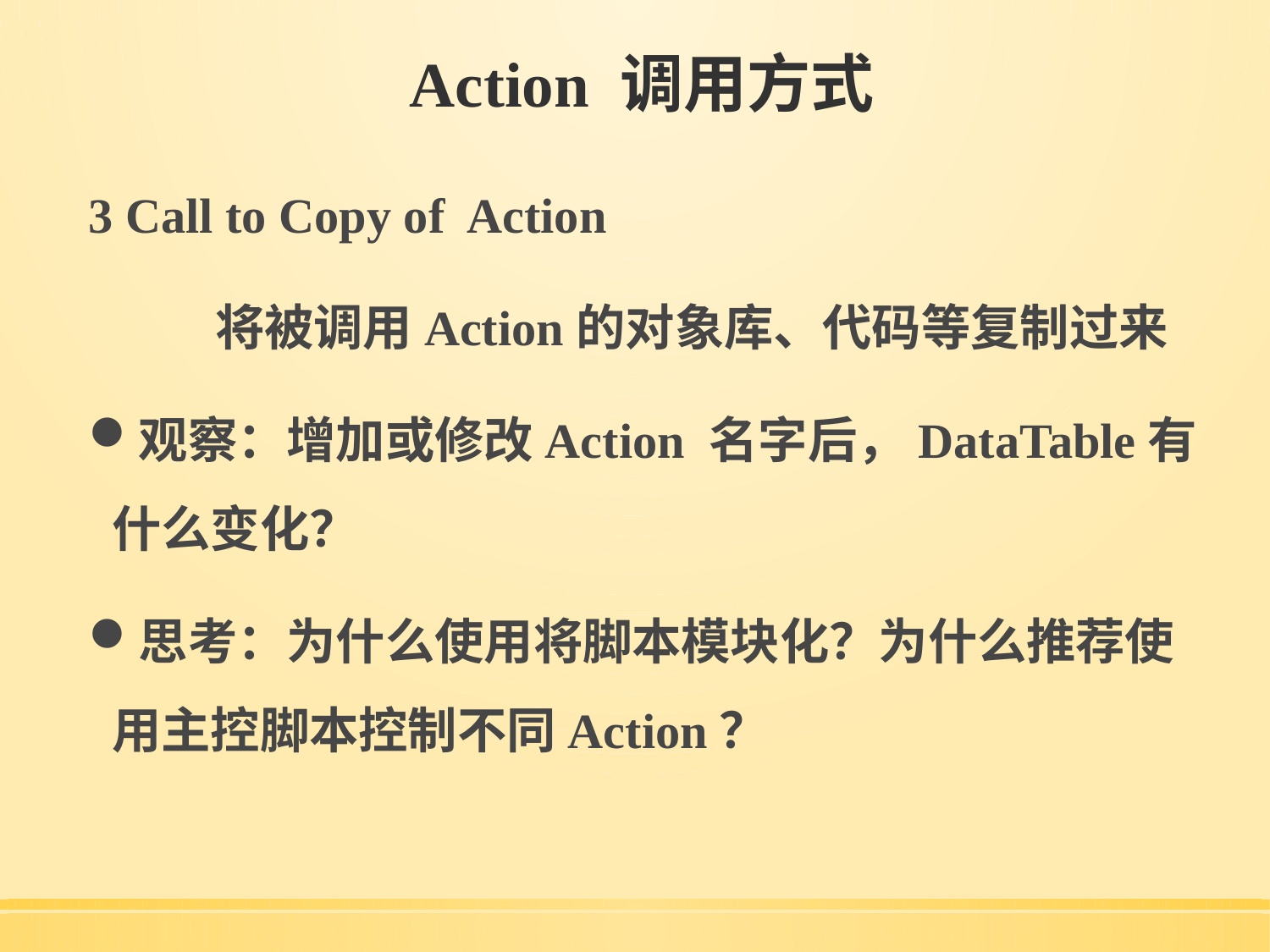

# Action 调用方式
3 Call to Copy of  Action
	将被调用Action的对象库、代码等复制过来
观察：增加或修改Action 名字后，DataTable有什么变化？
思考：为什么使用将脚本模块化？为什么推荐使用主控脚本控制不同Action？